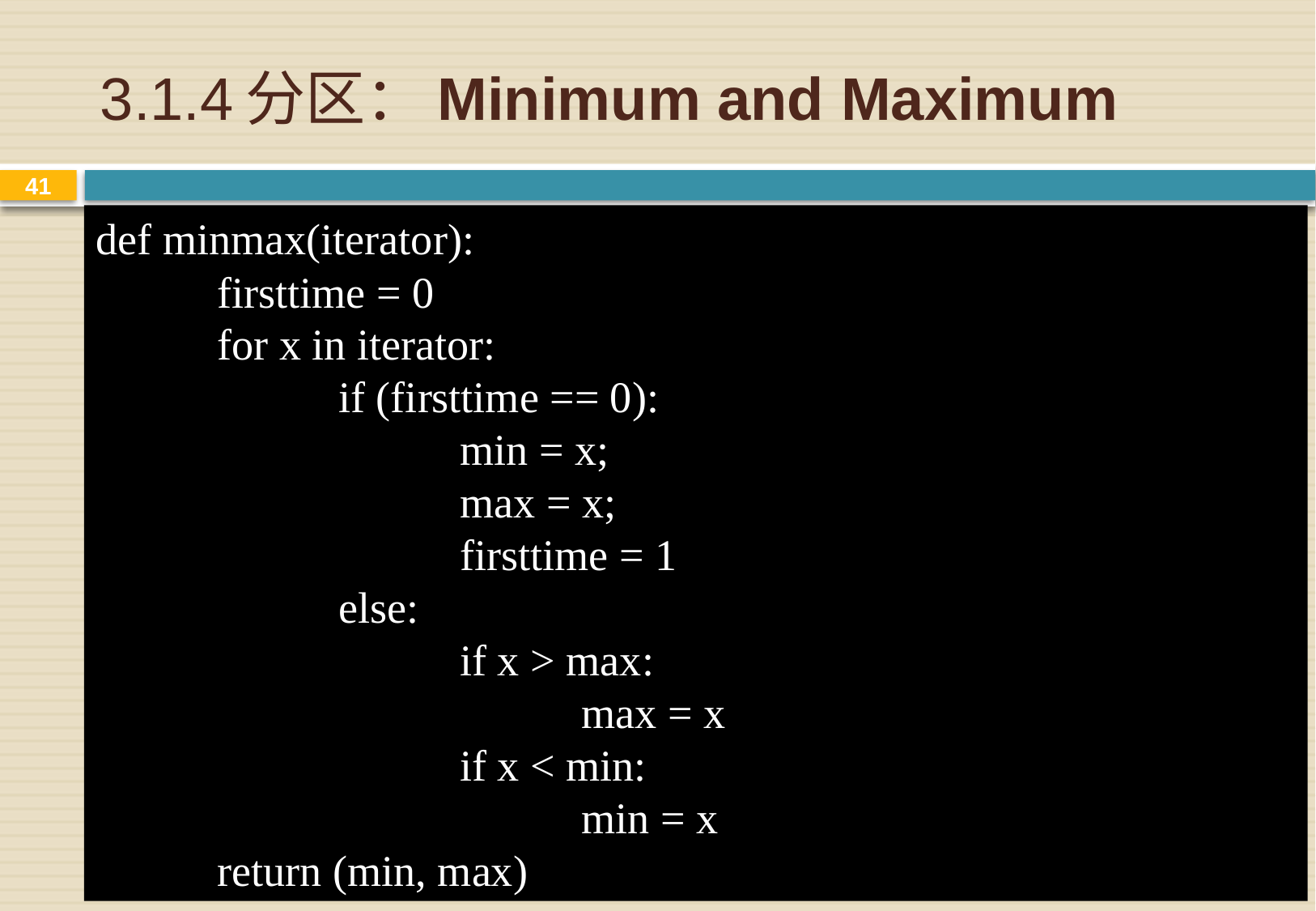

# 3.1.4分区：Minimum and Maximum
41
def minmax(iterator):
	firsttime = 0
	for x in iterator:
		if (firsttime == 0):
			min = x;
			max = x;
			firsttime = 1
		else:
			if x > max:
				max = x
			if x < min:
				min = x
	return (min, max)